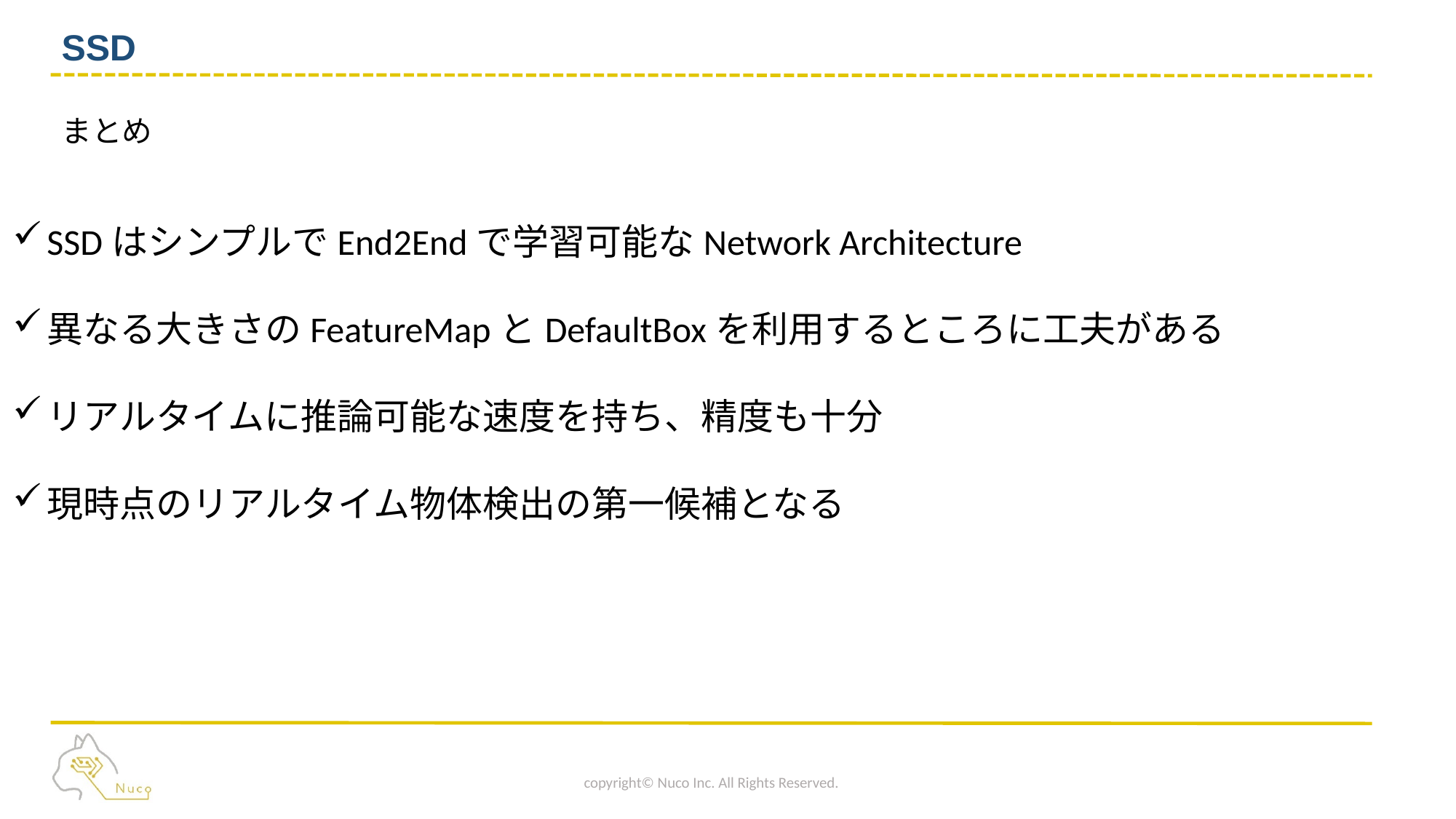

# SSD
まとめ
SSDはシンプルでEnd2Endで学習可能なNetwork Architecture
異なる大きさのFeatureMapとDefaultBoxを利用するところに工夫がある
リアルタイムに推論可能な速度を持ち、精度も十分
現時点のリアルタイム物体検出の第一候補となる